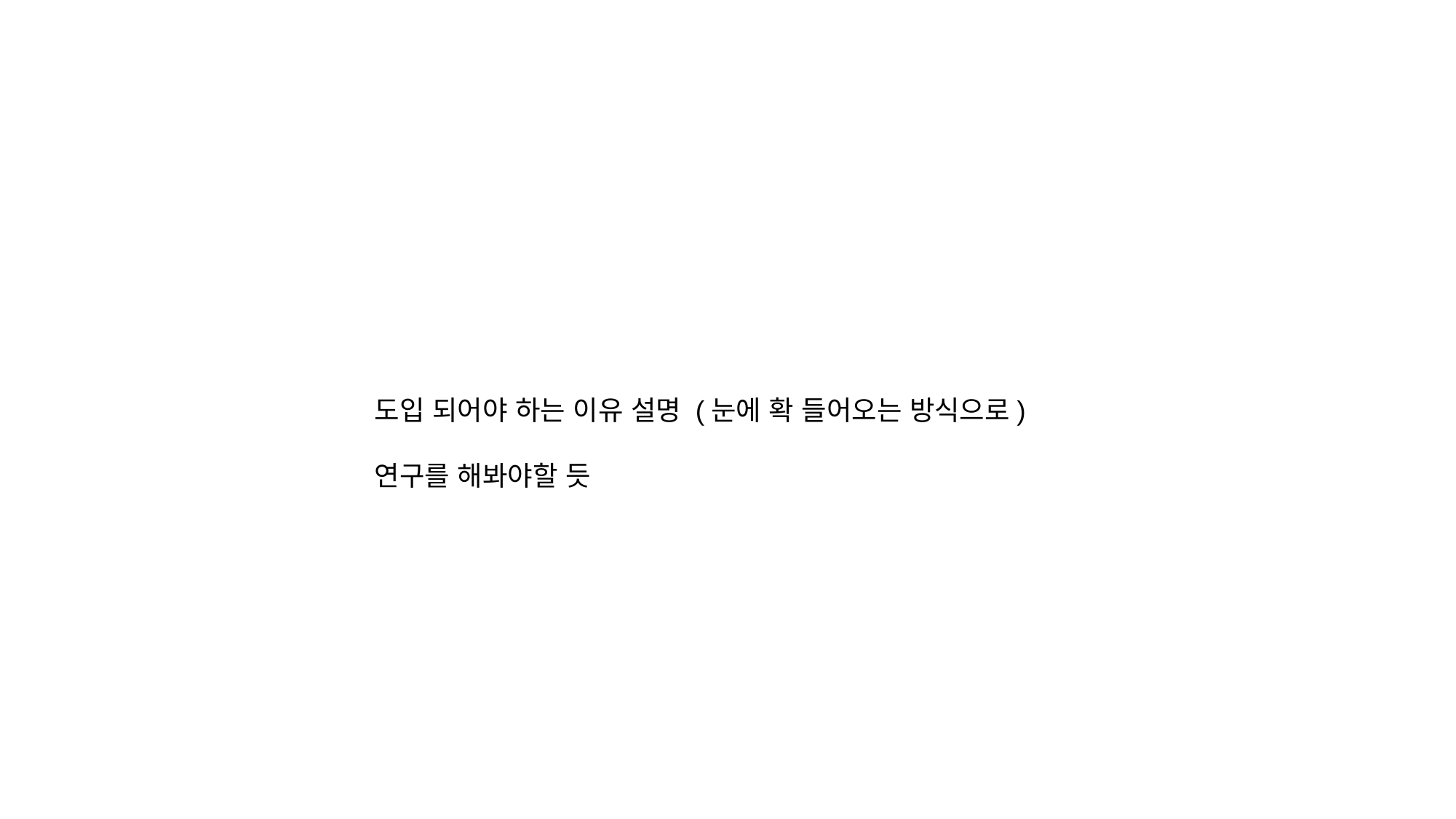

도입 되어야 하는 이유 설명 (눈에 확 들어오는 방식으로)

연구를 해봐야할 듯